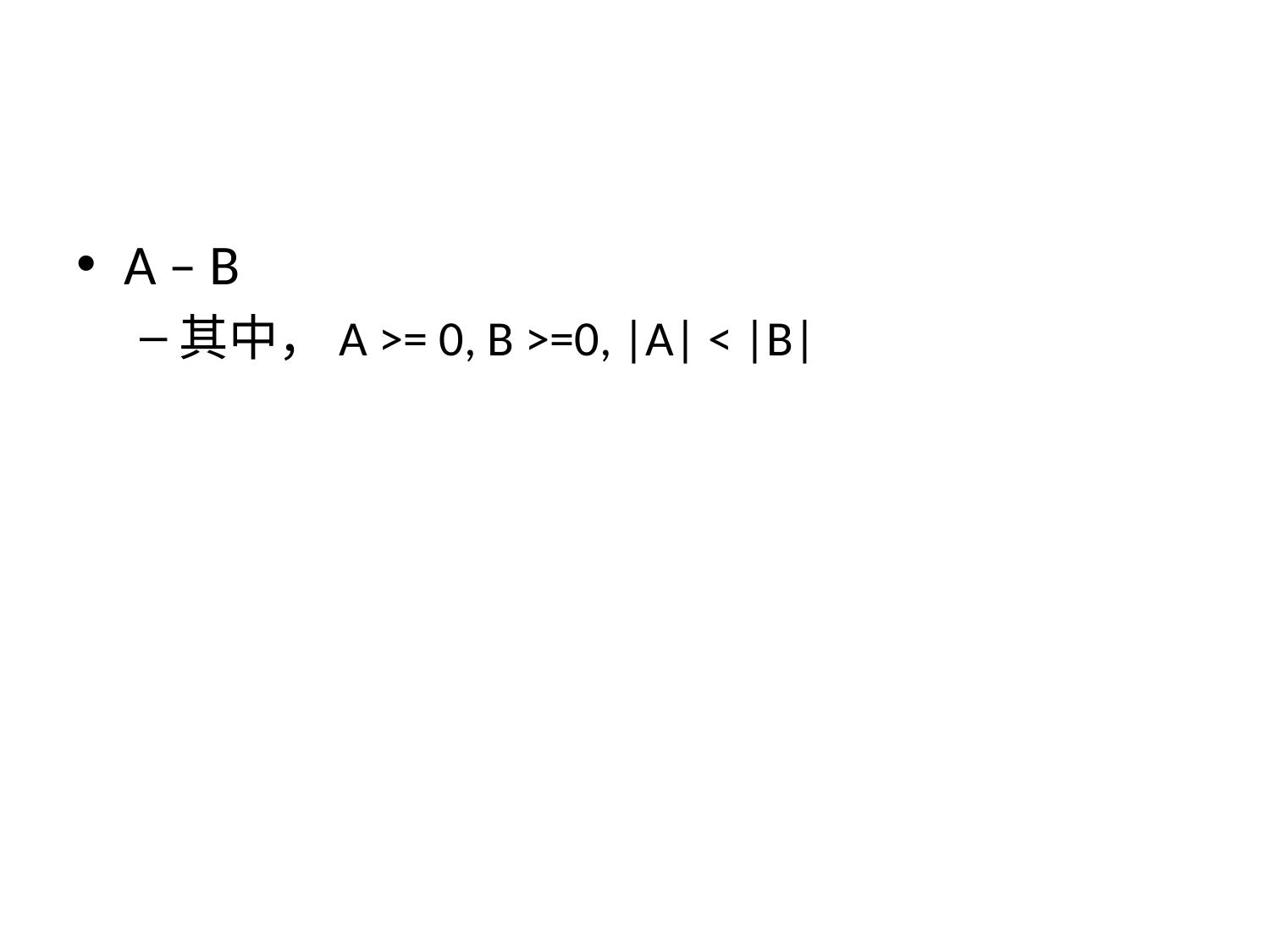

#
A – B
其中，A >= 0, B >=0, |A| < |B|